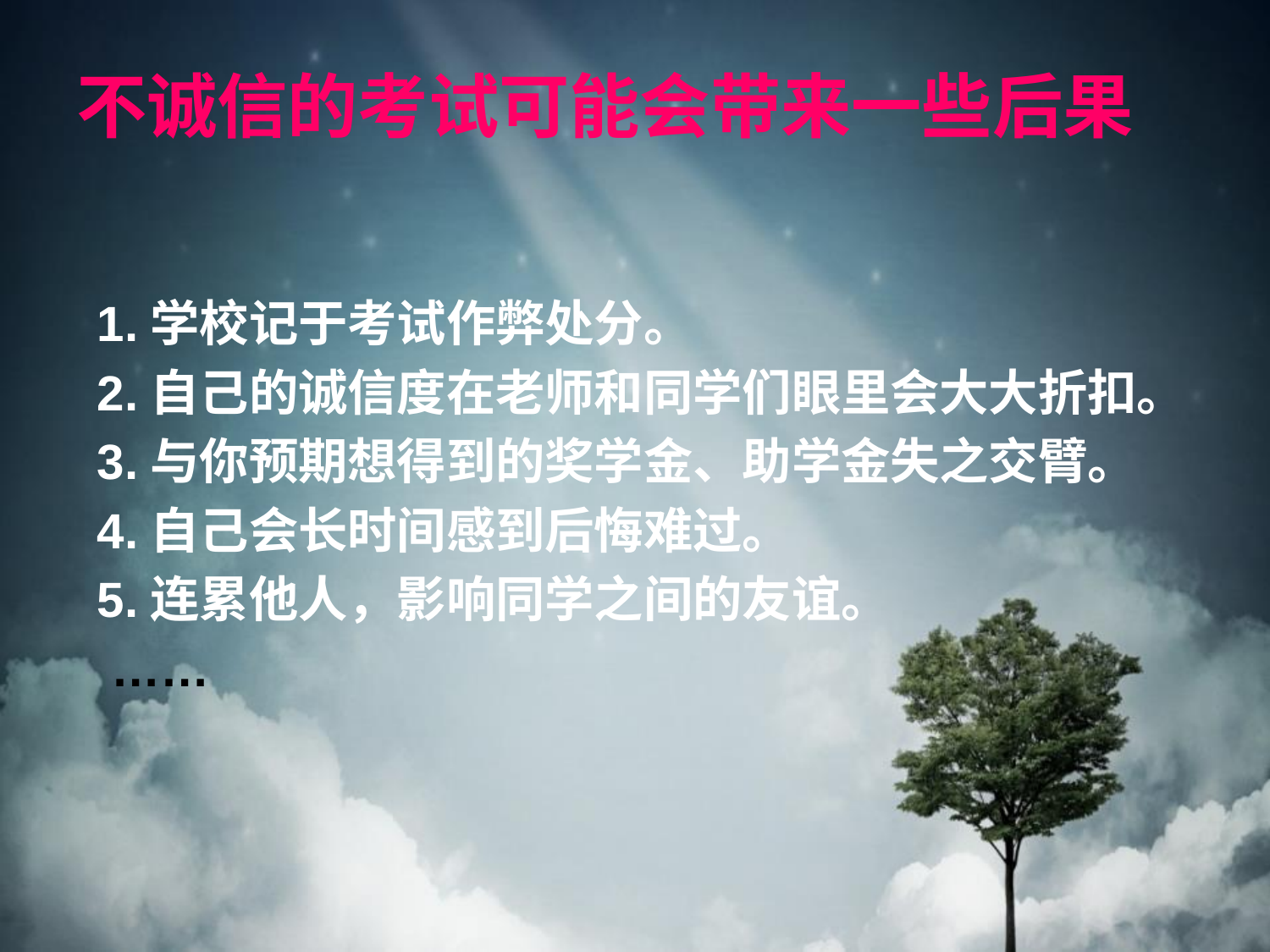

不诚信的考试可能会带来一些后果
1.学校记于考试作弊处分。
2.自己的诚信度在老师和同学们眼里会大大折扣。
3.与你预期想得到的奖学金、助学金失之交臂。
4.自己会长时间感到后悔难过。
5.连累他人，影响同学之间的友谊。
 ……